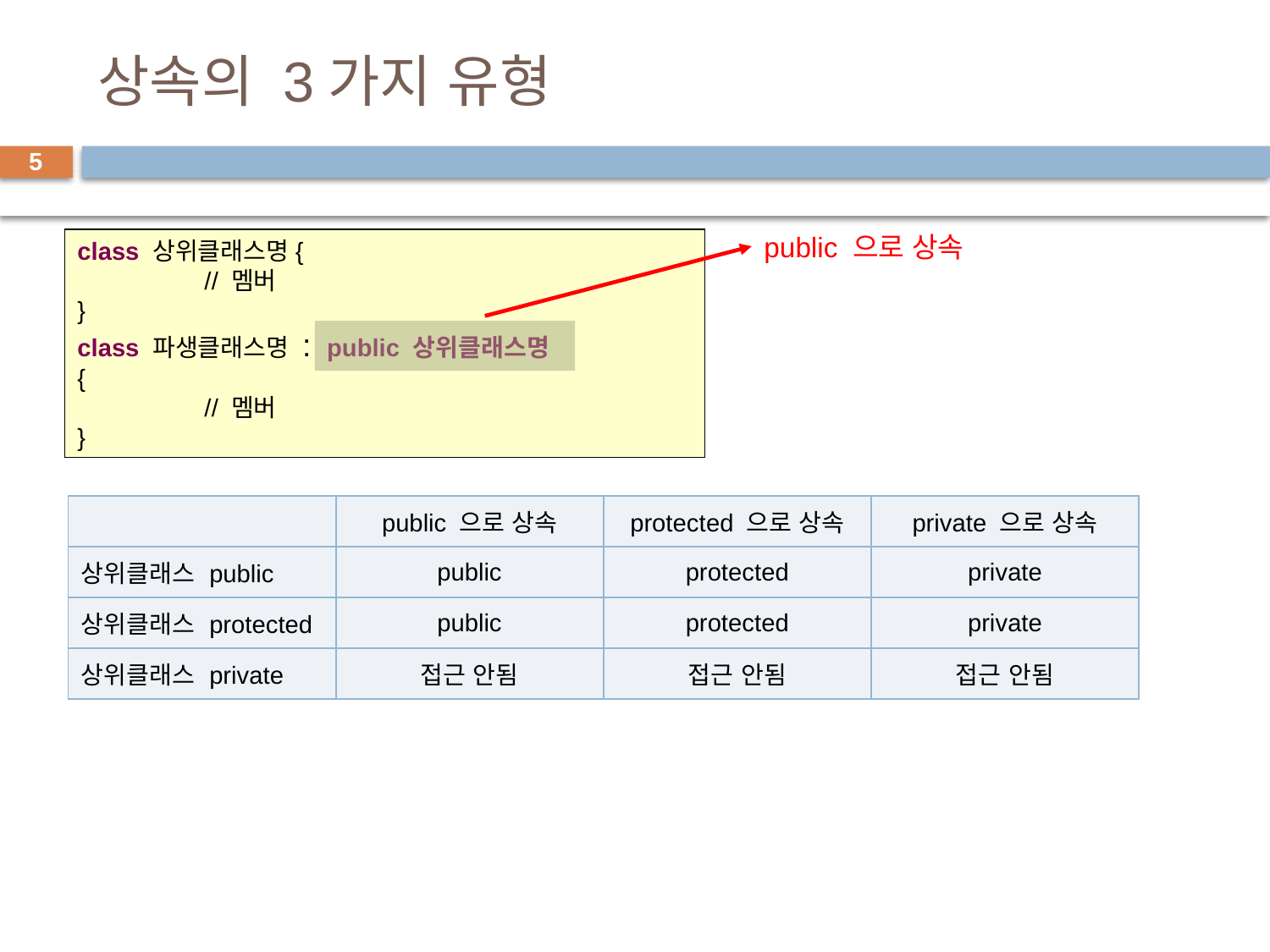

# 상속의 3가지 유형
5
public 으로 상속
class 상위클래스명{
	// 멤버
}
class 파생클래스명 :  public 상위클래스명
{
	// 멤버
}

|  | public 으로 상속 | protected 으로 상속 | private 으로 상속 |
| --- | --- | --- | --- |
| 상위클래스 public | public | protected | private |
| 상위클래스 protected | public | protected | private |
| 상위클래스 private | 접근 안됨 | 접근 안됨 | 접근 안됨 |